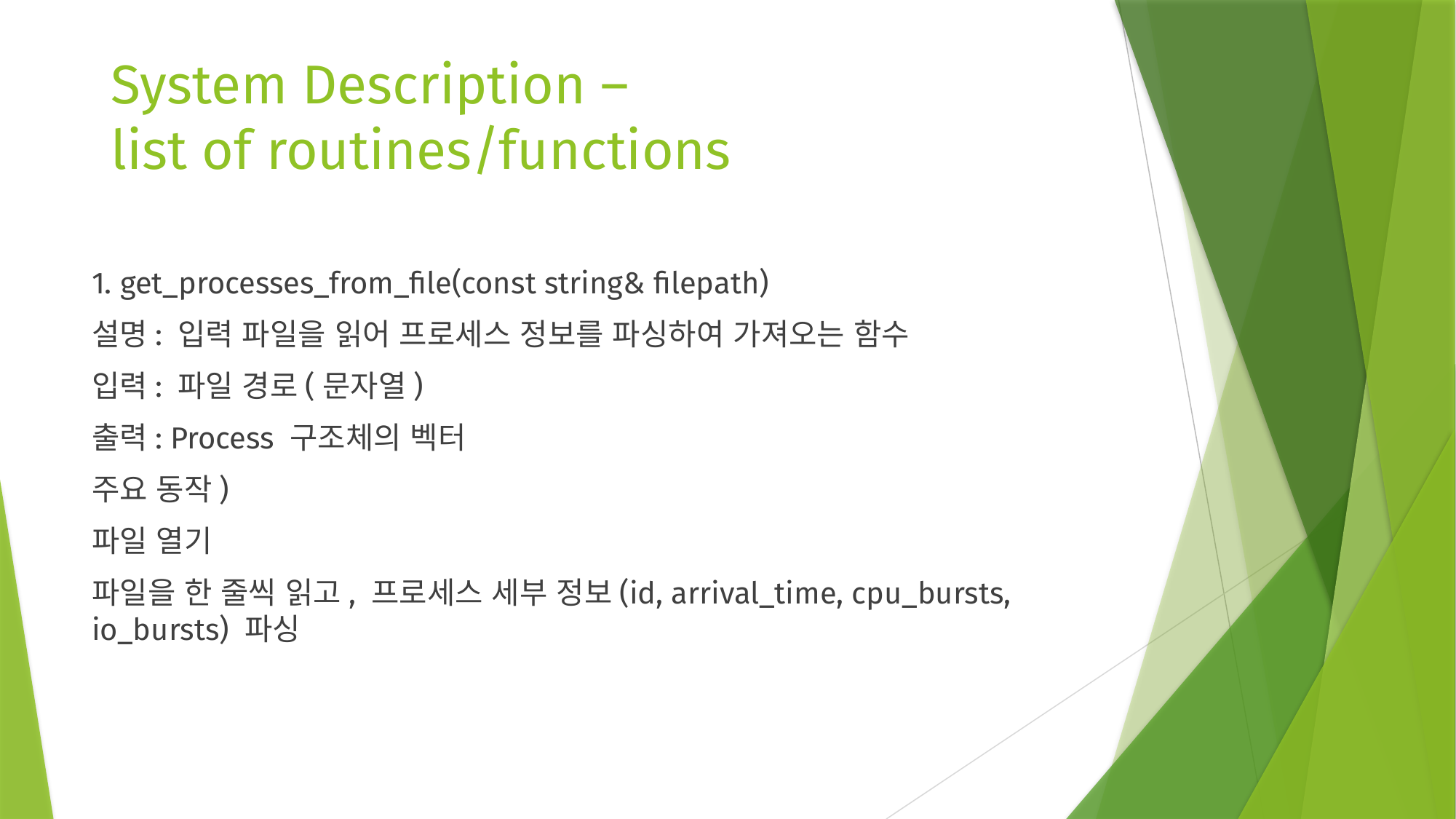

# System Description – list of routines/functions
1. get_processes_from_file(const string& filepath)
설명: 입력 파일을 읽어 프로세스 정보를 파싱하여 가져오는 함수
입력: 파일 경로(문자열)
출력: Process 구조체의 벡터
주요 동작)
파일 열기
파일을 한 줄씩 읽고, 프로세스 세부 정보(id, arrival_time, cpu_bursts, io_bursts) 파싱